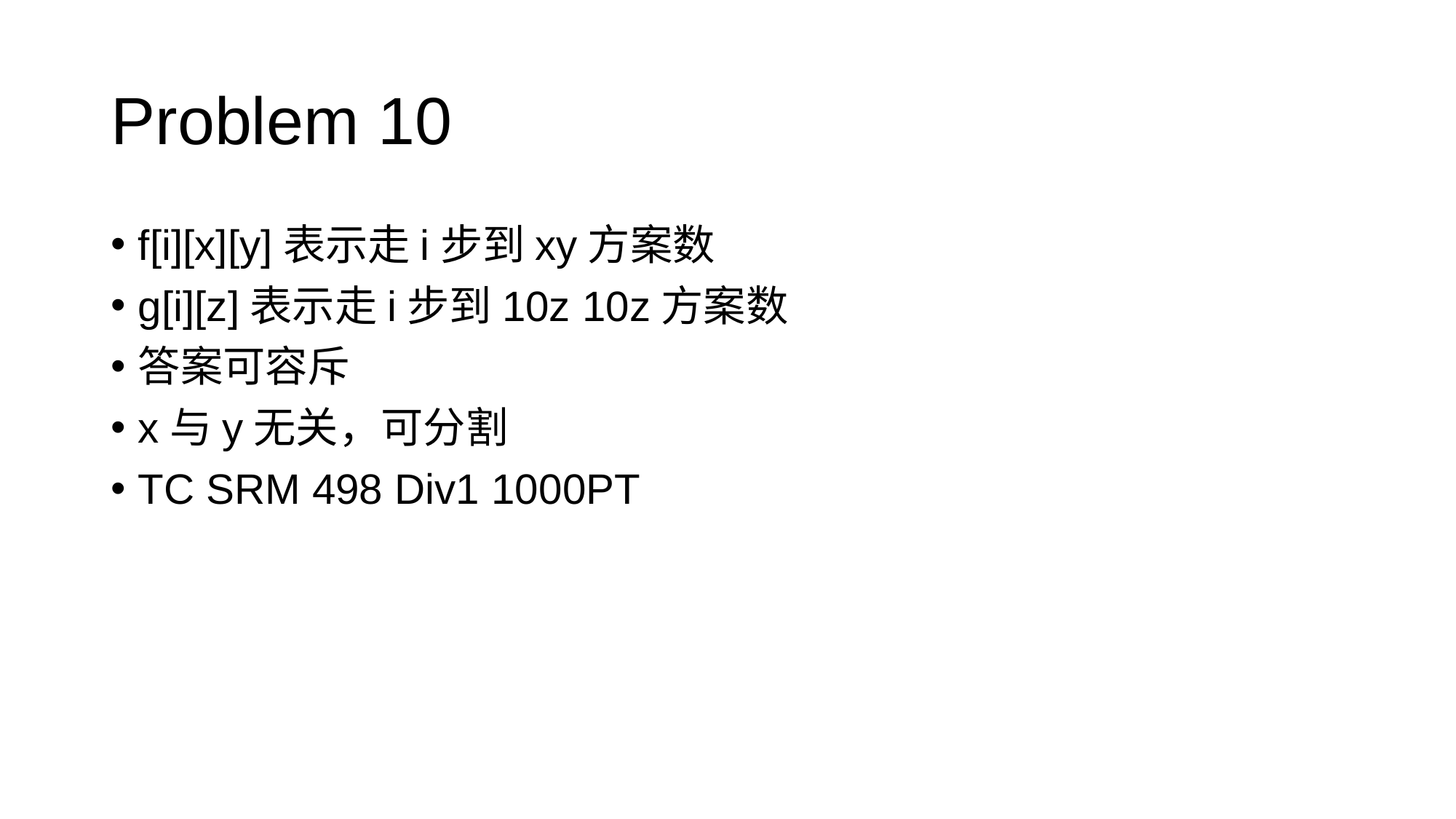

# Problem 10
f[i][x][y]表示走i步到xy方案数
g[i][z]表示走i步到10z 10z方案数
答案可容斥
x与y无关，可分割
TC SRM 498 Div1 1000PT